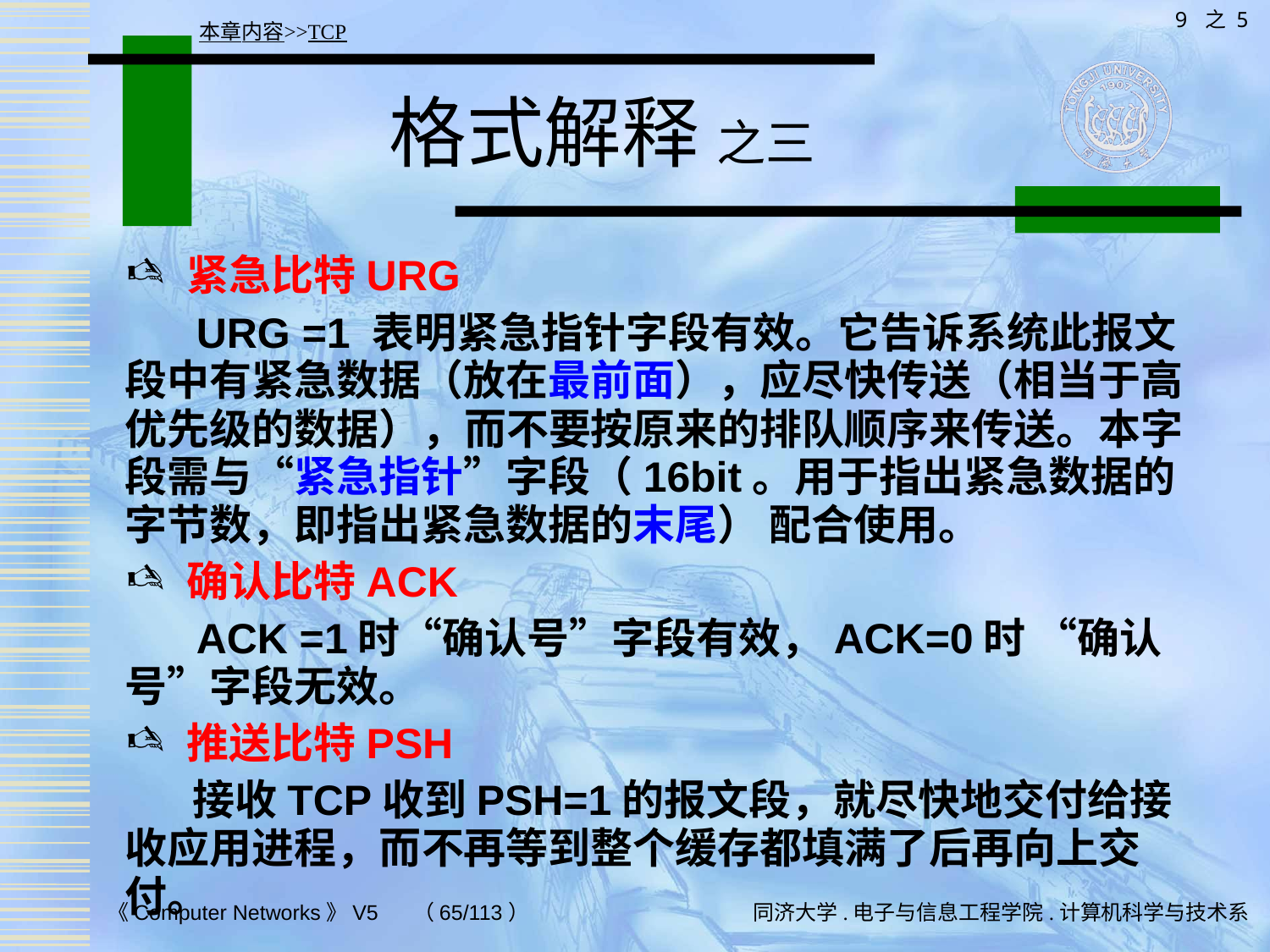

9 之 5
本章内容>>TCP
# 格式解释 之三
紧急比特URG
      URG =1 表明紧急指针字段有效。它告诉系统此报文段中有紧急数据（放在最前面），应尽快传送（相当于高优先级的数据），而不要按原来的排队顺序来传送。本字段需与“紧急指针”字段（16bit。用于指出紧急数据的字节数，即指出紧急数据的末尾） 配合使用。
确认比特ACK
      ACK =1时“确认号”字段有效，ACK=0时 “确认号”字段无效。
推送比特PSH
      接收TCP收到PSH=1的报文段，就尽快地交付给接收应用进程，而不再等到整个缓存都填满了后再向上交付。